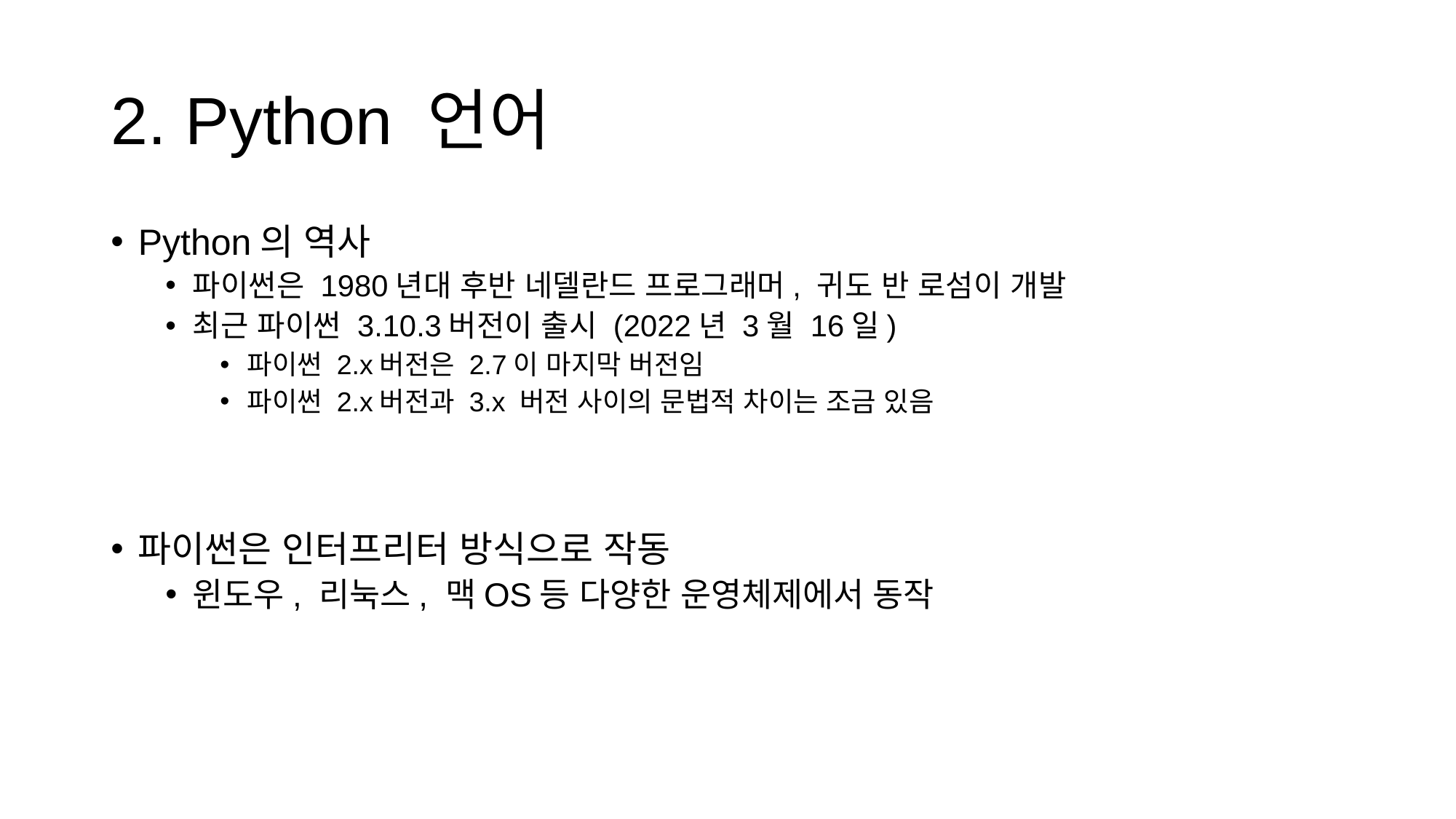

# 2. Python 언어
Python의 역사
파이썬은 1980년대 후반 네델란드 프로그래머, 귀도 반 로섬이 개발
최근 파이썬 3.10.3버전이 출시 (2022년 3월 16일)
파이썬 2.x버전은 2.7이 마지막 버전임
파이썬 2.x버전과 3.x 버전 사이의 문법적 차이는 조금 있음

파이썬은 인터프리터 방식으로 작동
윈도우, 리눅스, 맥OS등 다양한 운영체제에서 동작